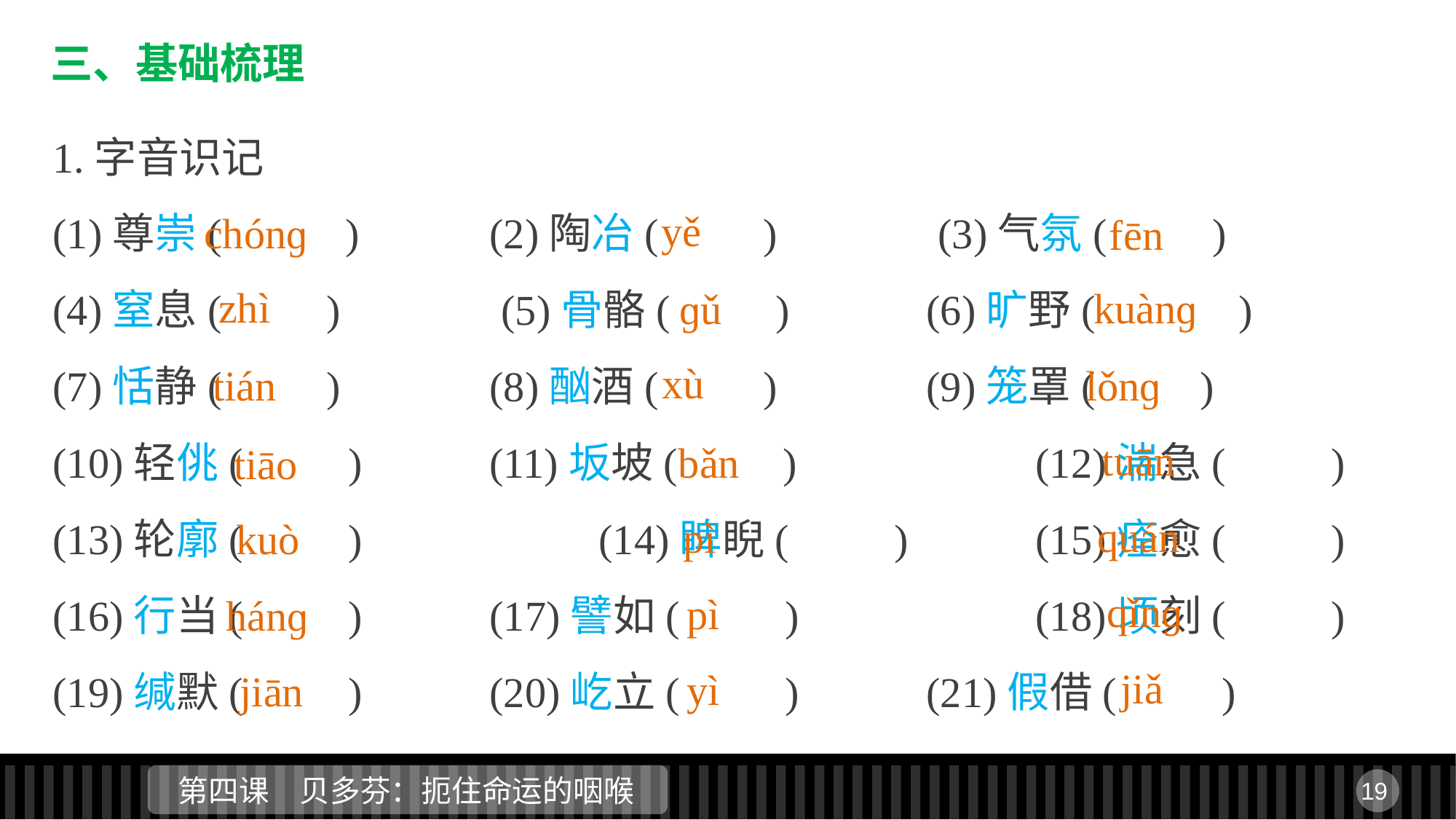

三、基础梳理
1.字音识记
(1)尊崇(　　  )		(2)陶冶(　　)		 (3)气氛(　　)
(4)窒息(　　)		 (5)骨骼(　　)		(6)旷野(　　    )
(7)恬静(　　)		(8)酗酒(　　)		(9)笼罩(　　)
(10)轻佻(　　)		(11)坂坡(　　)  		(12)湍急(　　)
(13)轮廓(　　)  		(14)睥睨(　　)		(15)痊愈(　　)
(16)行当(　　)		(17)譬如(　　)  		(18)顷刻(　　)
(19)缄默(　　)		(20)屹立(　　)		(21)假借(　　)
yě
chónɡ
fēn
zhì
kuànɡ
ɡǔ
xù
lǒnɡ
tián
tuān
bǎn
tiāo
quán
pì
kuò
qǐnɡ
pì
hánɡ
jiǎ
yì
jiān